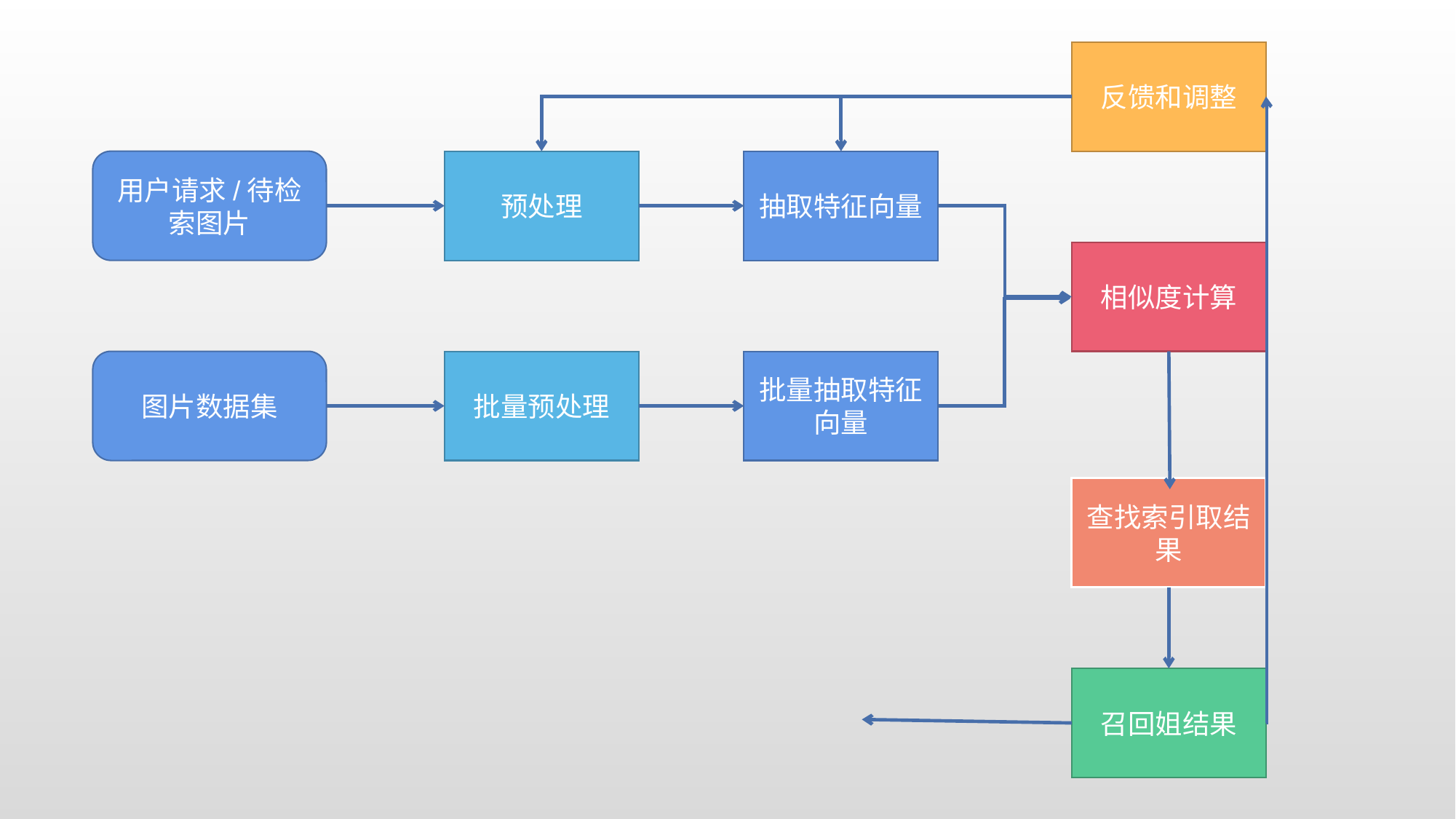

反馈和调整
用户请求/待检索图片
预处理
抽取特征向量
相似度计算
图片数据集
批量预处理
批量抽取特征向量
查找索引取结果
召回姐结果